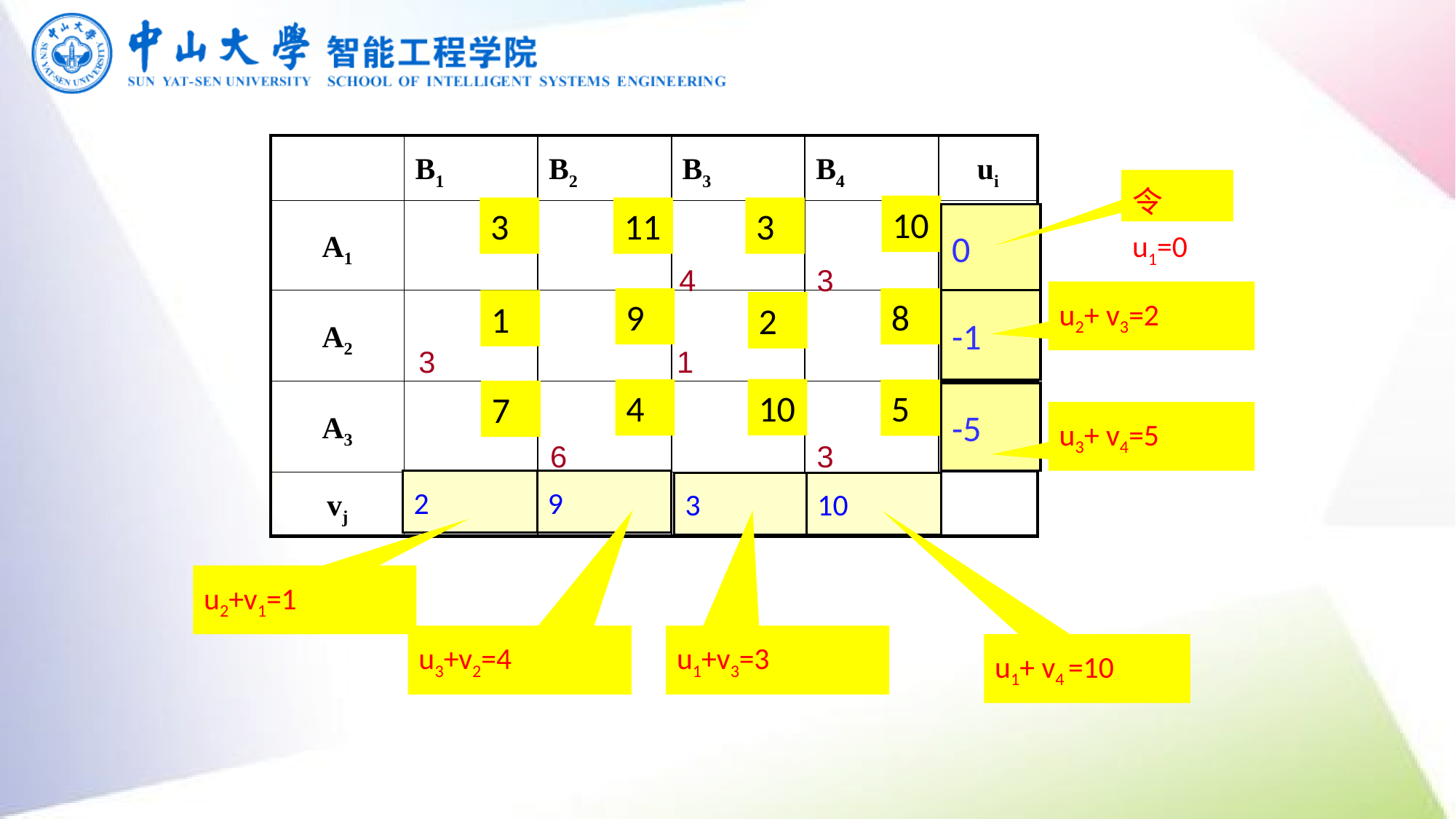

|  | B1 | B2 | B3 | B4 | ui |
| --- | --- | --- | --- | --- | --- |
| A1 |  |  |  |  |  |
| A2 |  |  |  |  |  |
| A3 |  |  |  |  |  |
| vj |  |  |  |  |  |
令u1=0
10
3
11
3
0
4
3
u2+ v3=2
9
8
1
-1
2
3
1
10
4
5
7
-5
u3+ v4=5
6
3
2
9
10
3
u2+v1=1
u3+v2=4
u1+v3=3
u1+ v4 =10